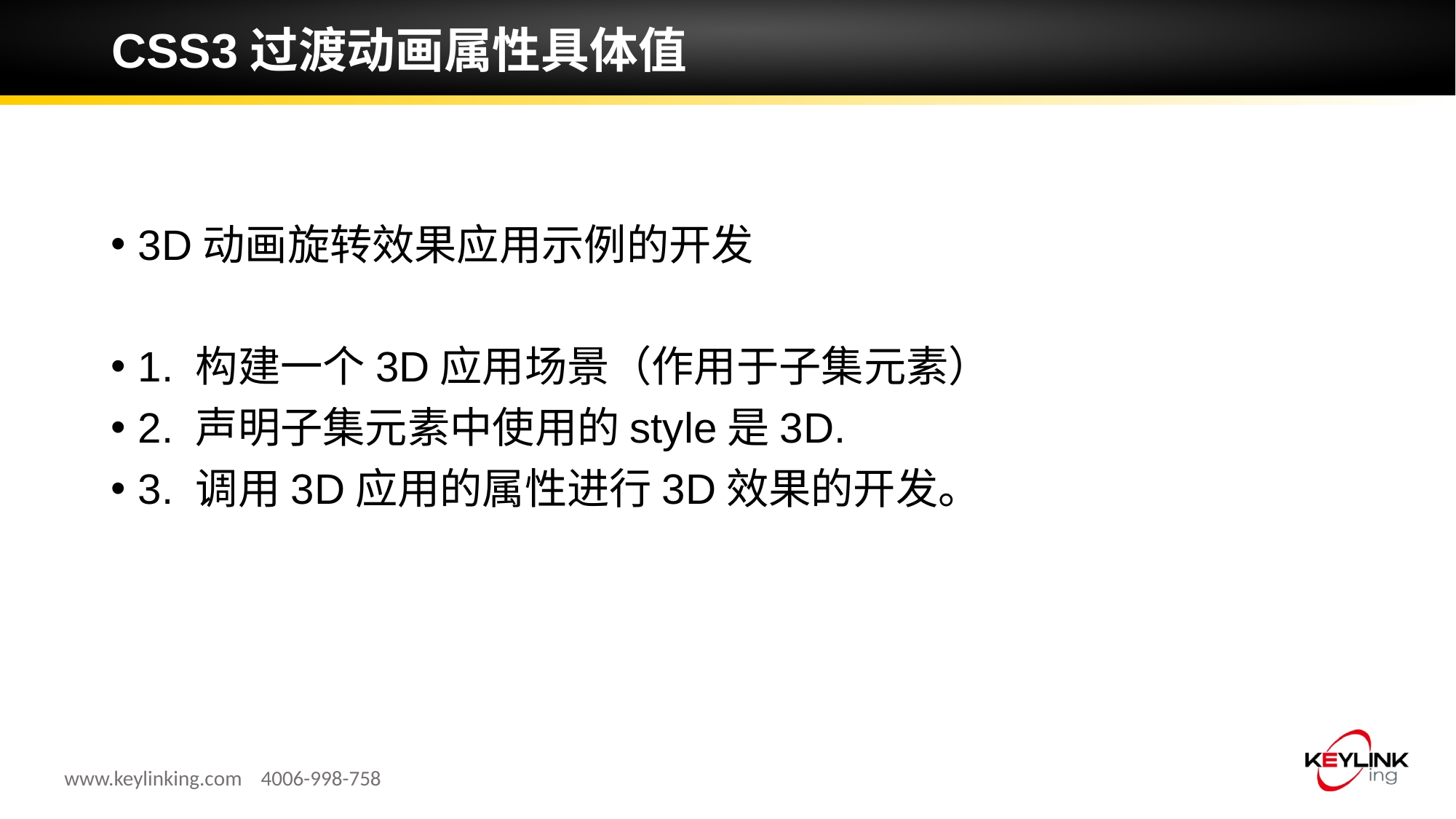

# CSS3过渡动画属性具体值
3D动画旋转效果应用示例的开发

1. 构建一个3D应用场景（作用于子集元素）
2. 声明子集元素中使用的style是3D.
3. 调用3D应用的属性进行3D效果的开发。